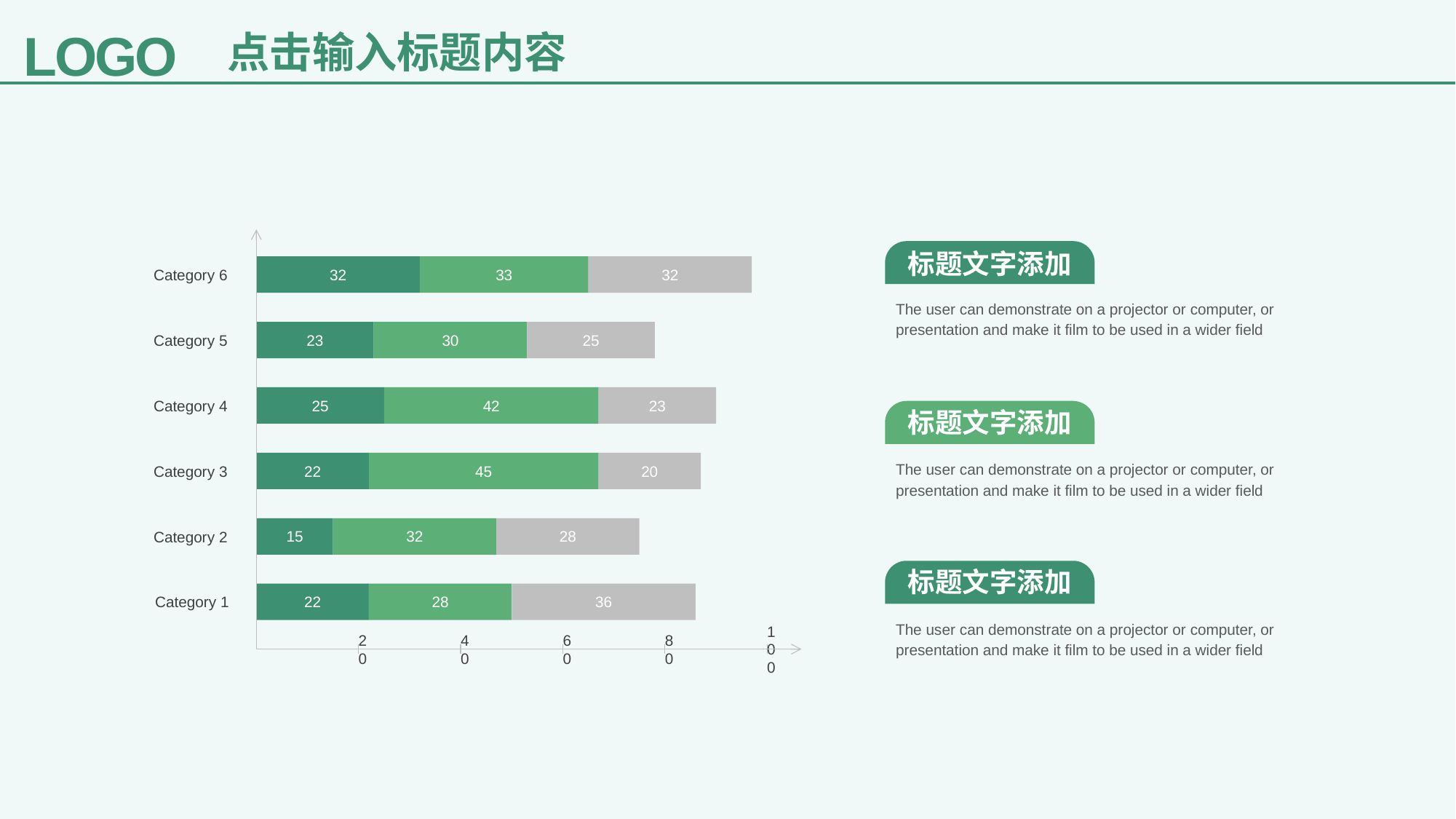

32
33
32
Category 6
23
30
25
Category 5
25
42
23
Category 4
22
45
20
Category 3
15
32
28
Category 2
22
28
36
Category 1
20
40
60
80
100
标题文字添加

The user can demonstrate on a projector or computer, or presentation and make it film to be used in a wider field
标题文字添加

The user can demonstrate on a projector or computer, or presentation and make it film to be used in a wider field
标题文字添加

The user can demonstrate on a projector or computer, or presentation and make it film to be used in a wider field